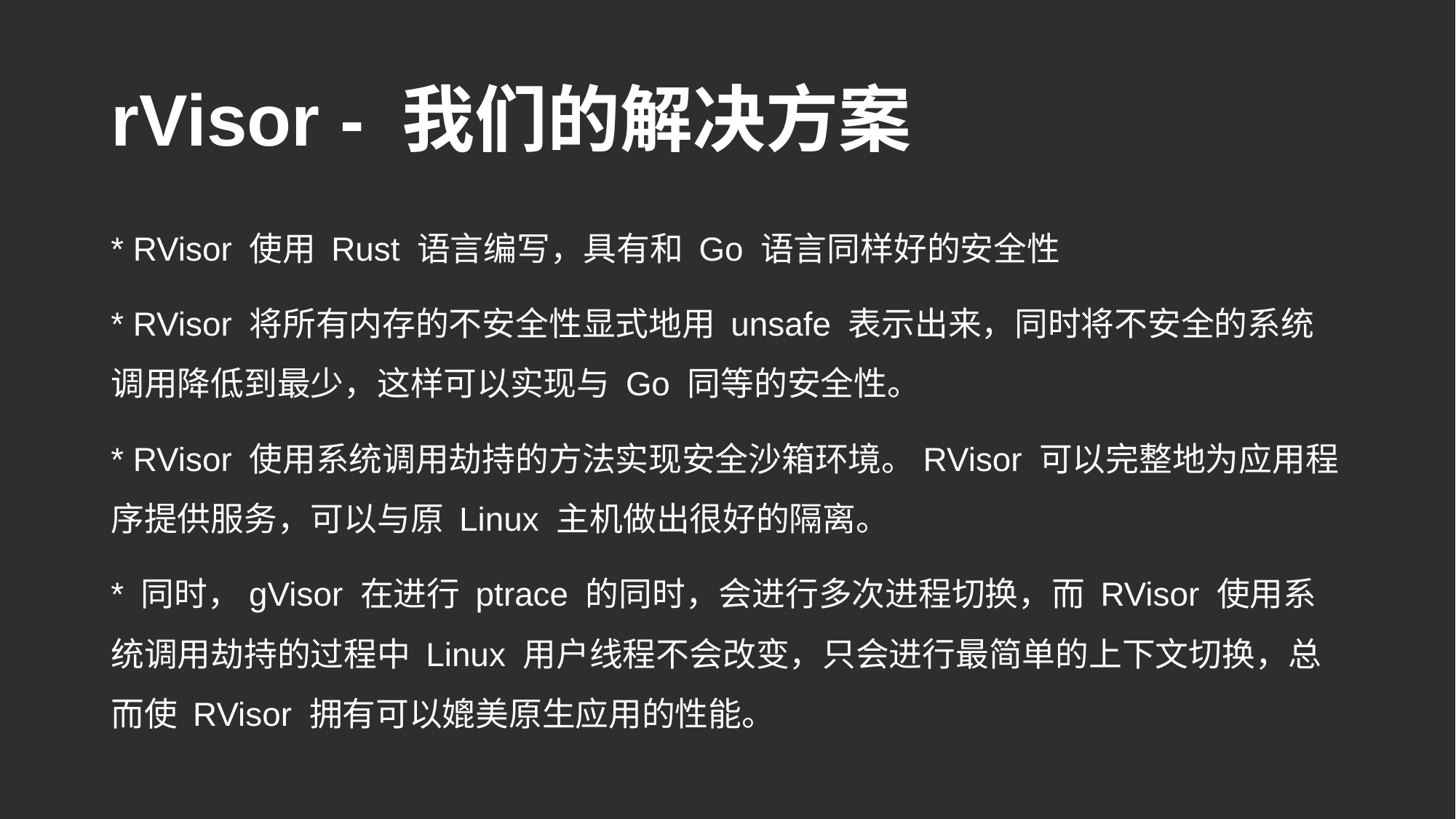

# rVisor - 我们的解决方案
* RVisor 使用 Rust 语言编写，具有和 Go 语言同样好的安全性
* RVisor 将所有内存的不安全性显式地用 unsafe 表示出来，同时将不安全的系统调用降低到最少，这样可以实现与 Go 同等的安全性。
* RVisor 使用系统调用劫持的方法实现安全沙箱环境。RVisor 可以完整地为应用程序提供服务，可以与原 Linux 主机做出很好的隔离。
* 同时，gVisor 在进行 ptrace 的同时，会进行多次进程切换，而 RVisor 使用系统调用劫持的过程中 Linux 用户线程不会改变，只会进行最简单的上下文切换，总而使 RVisor 拥有可以媲美原生应用的性能。